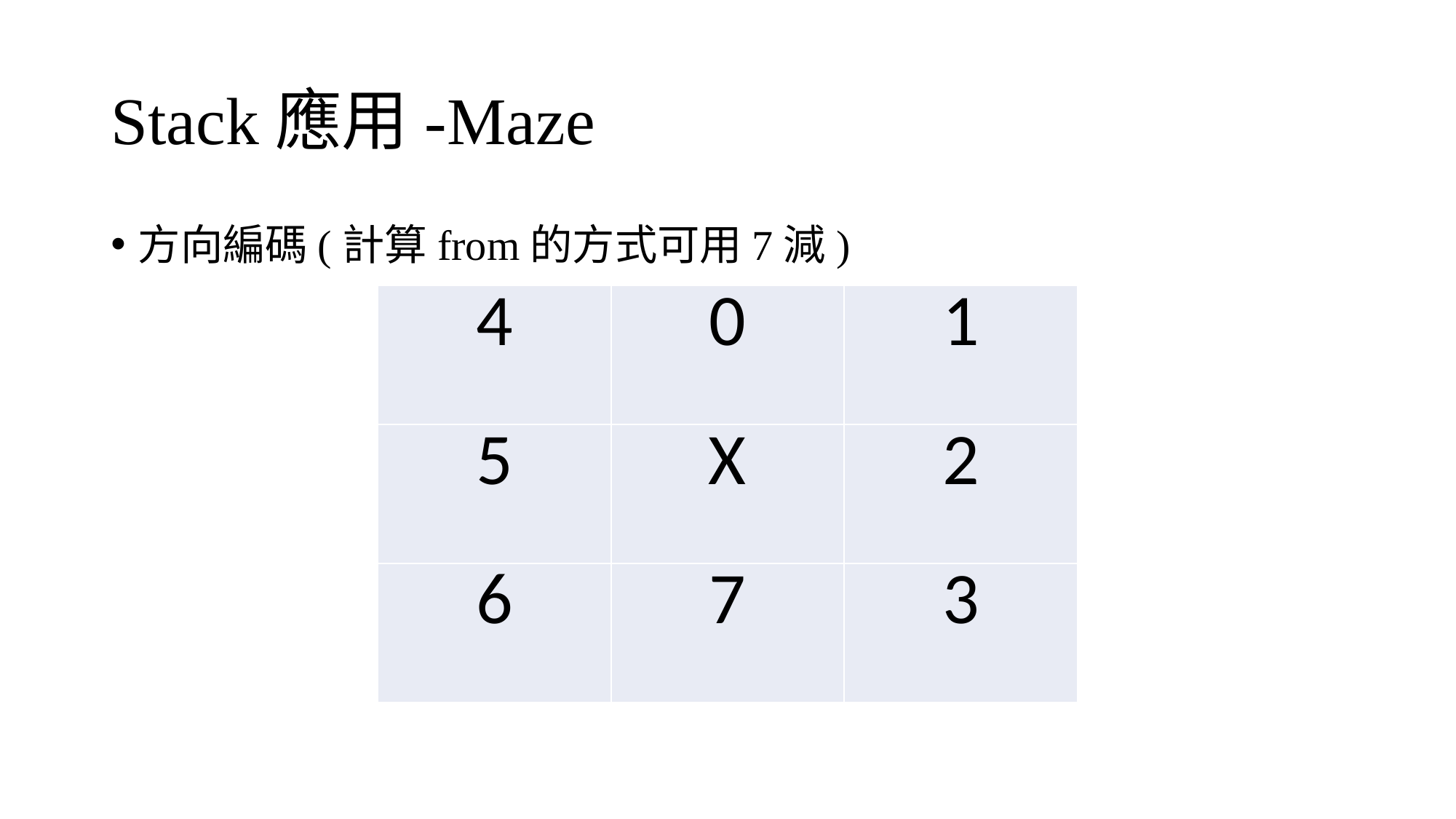

# Stack應用-Maze
方向編碼(計算from的方式可用7減)
| 4 | 0 | 1 |
| --- | --- | --- |
| 5 | X | 2 |
| 6 | 7 | 3 |